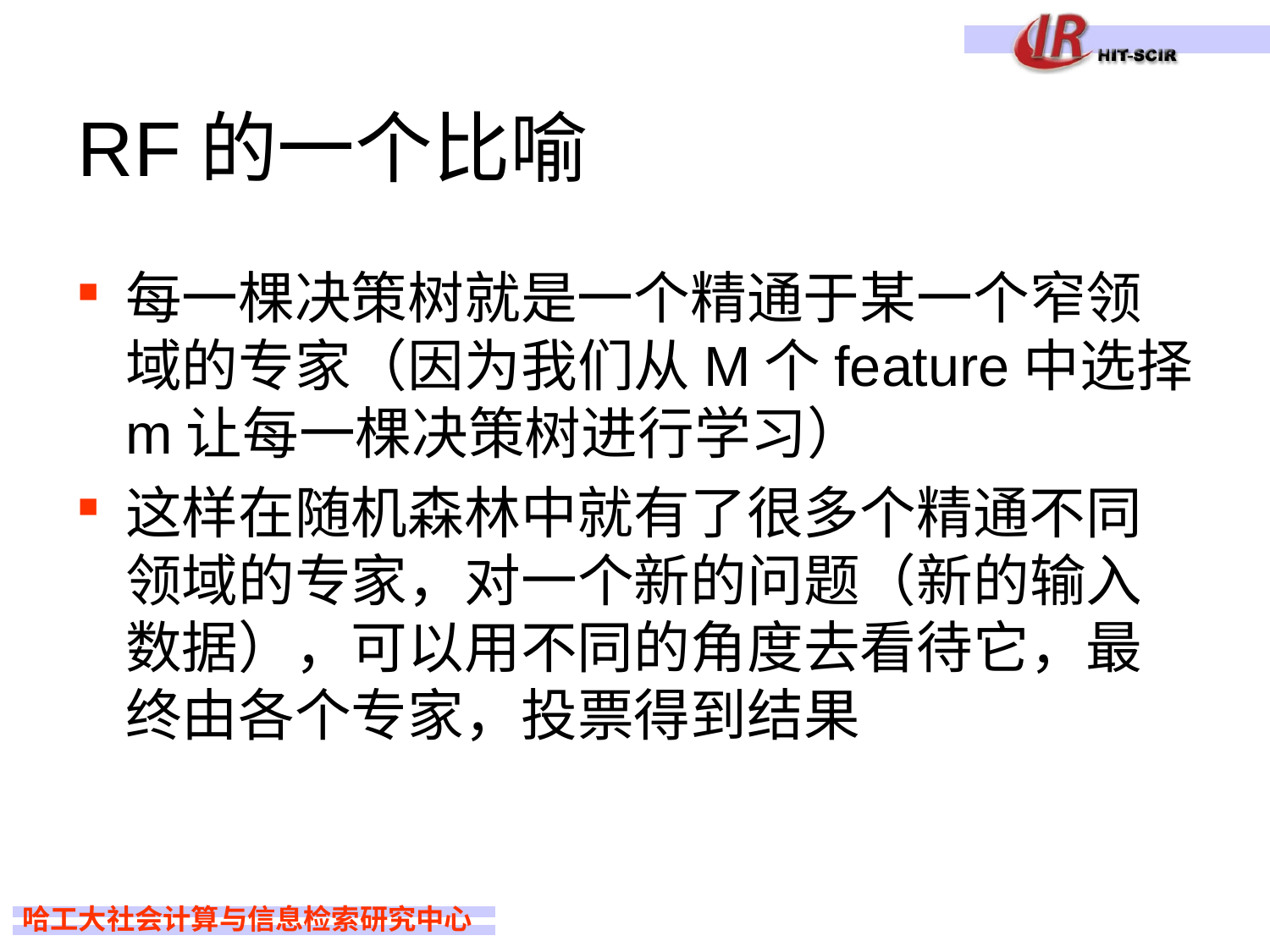

# RF的一个比喻
每一棵决策树就是一个精通于某一个窄领域的专家（因为我们从M个feature中选择m让每一棵决策树进行学习）
这样在随机森林中就有了很多个精通不同领域的专家，对一个新的问题（新的输入数据），可以用不同的角度去看待它，最终由各个专家，投票得到结果